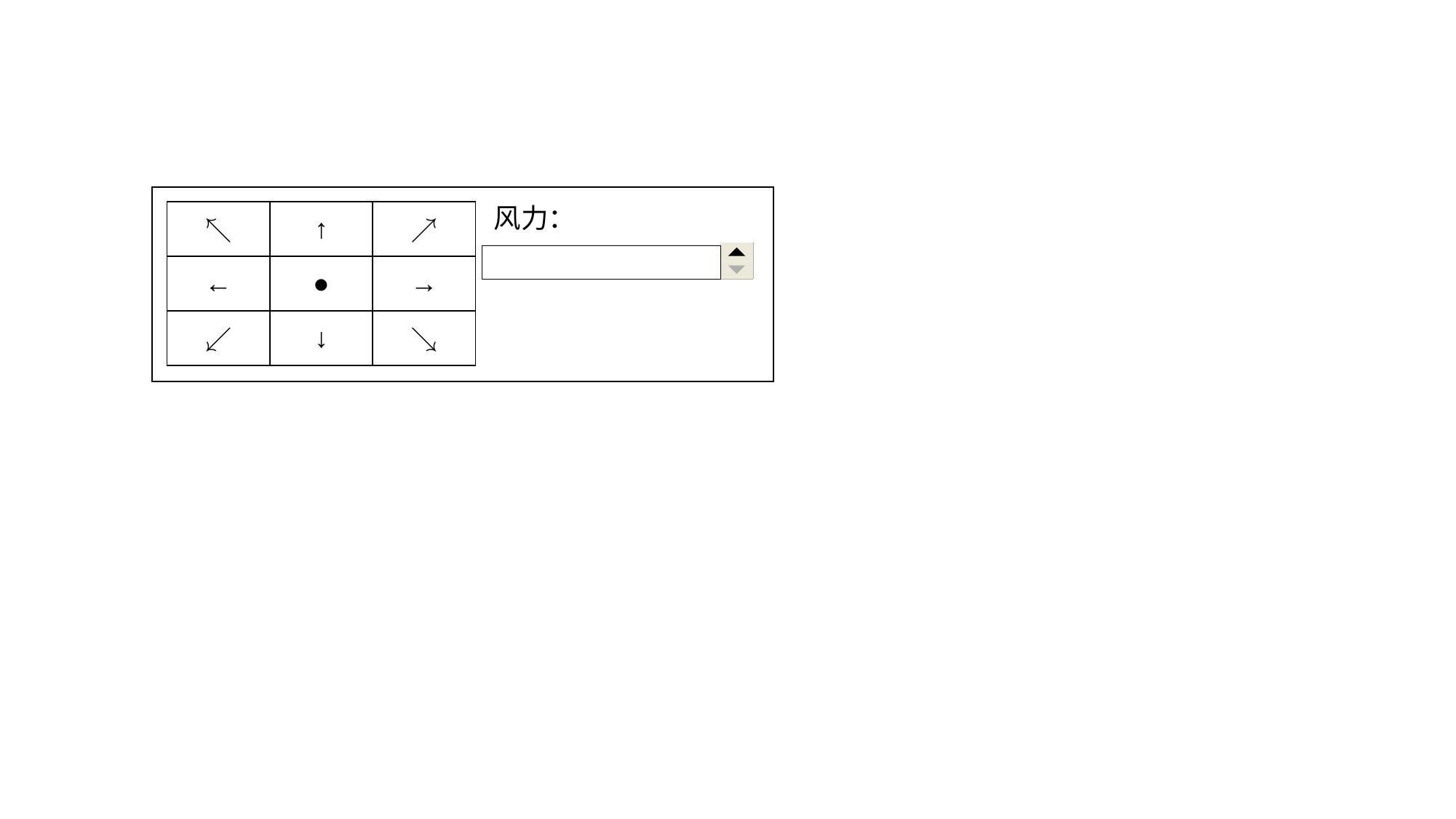

风力：
| ↖ | ↑ | ↗ |
| --- | --- | --- |
| ← | ● | → |
| ↙ | ↓ | ↘ |